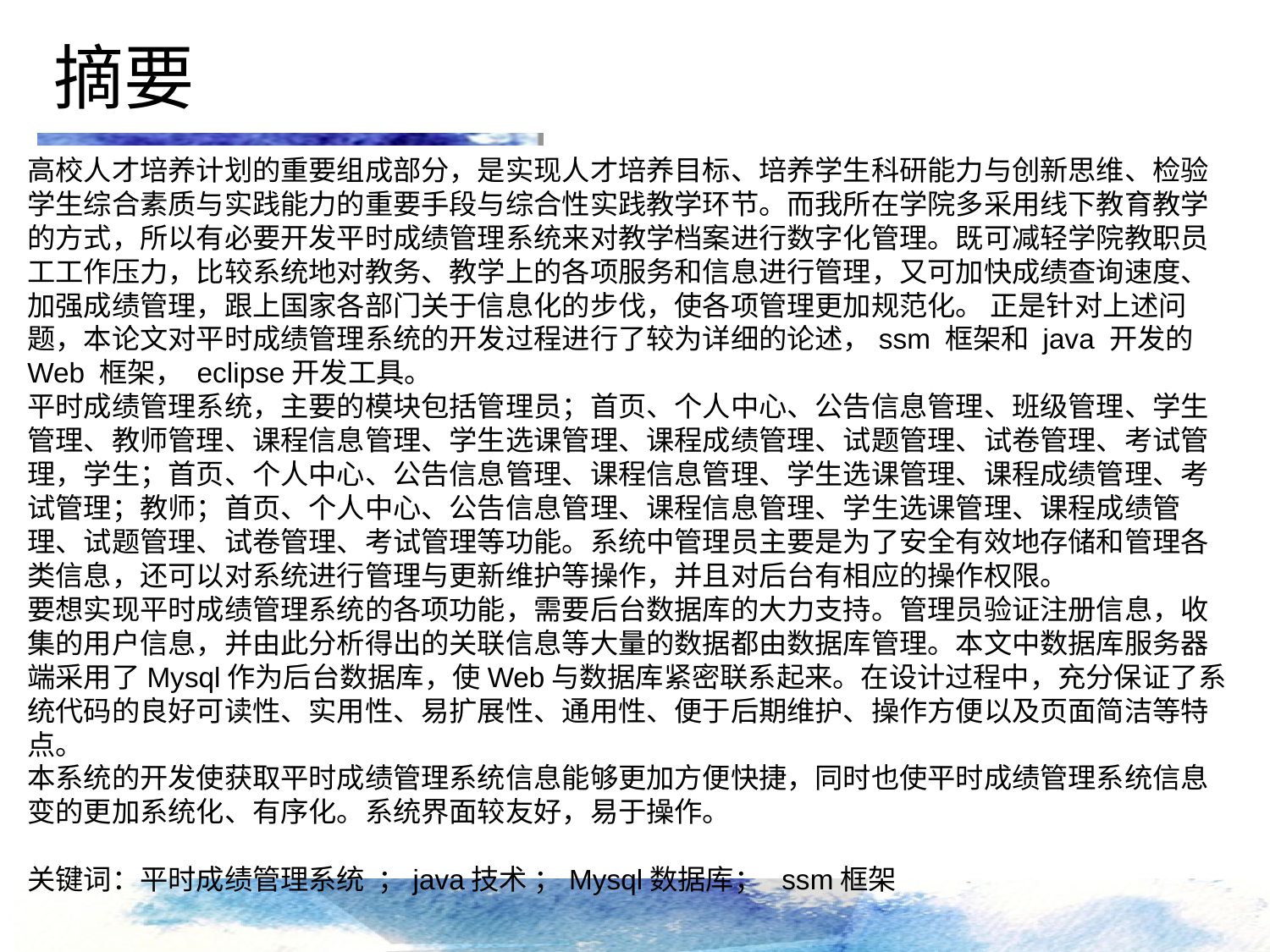

摘要
高校人才培养计划的重要组成部分，是实现人才培养目标、培养学生科研能力与创新思维、检验学生综合素质与实践能力的重要手段与综合性实践教学环节。而我所在学院多采用线下教育教学的方式，所以有必要开发平时成绩管理系统来对教学档案进行数字化管理。既可减轻学院教职员工工作压力，比较系统地对教务、教学上的各项服务和信息进行管理，又可加快成绩查询速度、加强成绩管理，跟上国家各部门关于信息化的步伐，使各项管理更加规范化。 正是针对上述问题，本论文对平时成绩管理系统的开发过程进行了较为详细的论述，ssm 框架和 java 开发的 Web 框架， eclipse开发工具。
平时成绩管理系统，主要的模块包括管理员；首页、个人中心、公告信息管理、班级管理、学生管理、教师管理、课程信息管理、学生选课管理、课程成绩管理、试题管理、试卷管理、考试管理，学生；首页、个人中心、公告信息管理、课程信息管理、学生选课管理、课程成绩管理、考试管理；教师；首页、个人中心、公告信息管理、课程信息管理、学生选课管理、课程成绩管理、试题管理、试卷管理、考试管理等功能。系统中管理员主要是为了安全有效地存储和管理各类信息，还可以对系统进行管理与更新维护等操作，并且对后台有相应的操作权限。
要想实现平时成绩管理系统的各项功能，需要后台数据库的大力支持。管理员验证注册信息，收集的用户信息，并由此分析得出的关联信息等大量的数据都由数据库管理。本文中数据库服务器端采用了Mysql作为后台数据库，使Web与数据库紧密联系起来。在设计过程中，充分保证了系统代码的良好可读性、实用性、易扩展性、通用性、便于后期维护、操作方便以及页面简洁等特点。
本系统的开发使获取平时成绩管理系统信息能够更加方便快捷，同时也使平时成绩管理系统信息变的更加系统化、有序化。系统界面较友好，易于操作。

关键词：平时成绩管理系统  ；java技术 ；Mysql数据库；  ssm框架
点击添加文本
点击添加文本
点击添加文本

点击添加文本